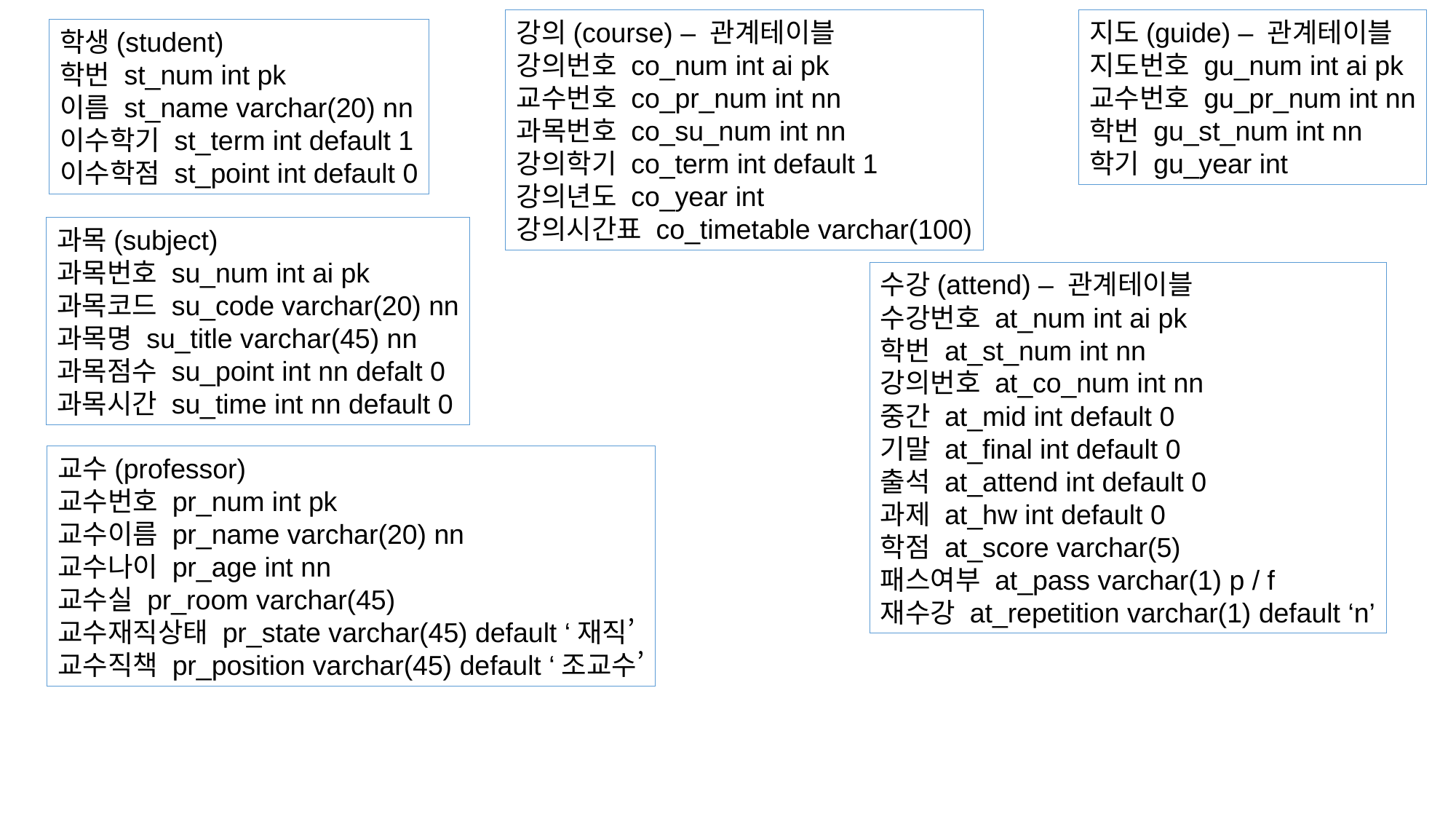

강의(course) – 관계테이블
강의번호 co_num int ai pk
교수번호 co_pr_num int nn
과목번호 co_su_num int nn
강의학기 co_term int default 1
강의년도 co_year int
강의시간표 co_timetable varchar(100)
지도(guide) – 관계테이블
지도번호 gu_num int ai pk
교수번호 gu_pr_num int nn
학번 gu_st_num int nn
학기 gu_year int
학생(student)
학번 st_num int pk
이름 st_name varchar(20) nn
이수학기 st_term int default 1
이수학점 st_point int default 0
과목(subject)
과목번호 su_num int ai pk
과목코드 su_code varchar(20) nn
과목명 su_title varchar(45) nn
과목점수 su_point int nn defalt 0
과목시간 su_time int nn default 0
수강(attend) – 관계테이블
수강번호 at_num int ai pk
학번 at_st_num int nn
강의번호 at_co_num int nn
중간 at_mid int default 0
기말 at_final int default 0
출석 at_attend int default 0
과제 at_hw int default 0
학점 at_score varchar(5)
패스여부 at_pass varchar(1) p / f
재수강 at_repetition varchar(1) default ‘n’
교수(professor)
교수번호 pr_num int pk
교수이름 pr_name varchar(20) nn
교수나이 pr_age int nn
교수실 pr_room varchar(45)
교수재직상태 pr_state varchar(45) default ‘재직’
교수직책 pr_position varchar(45) default ‘조교수’